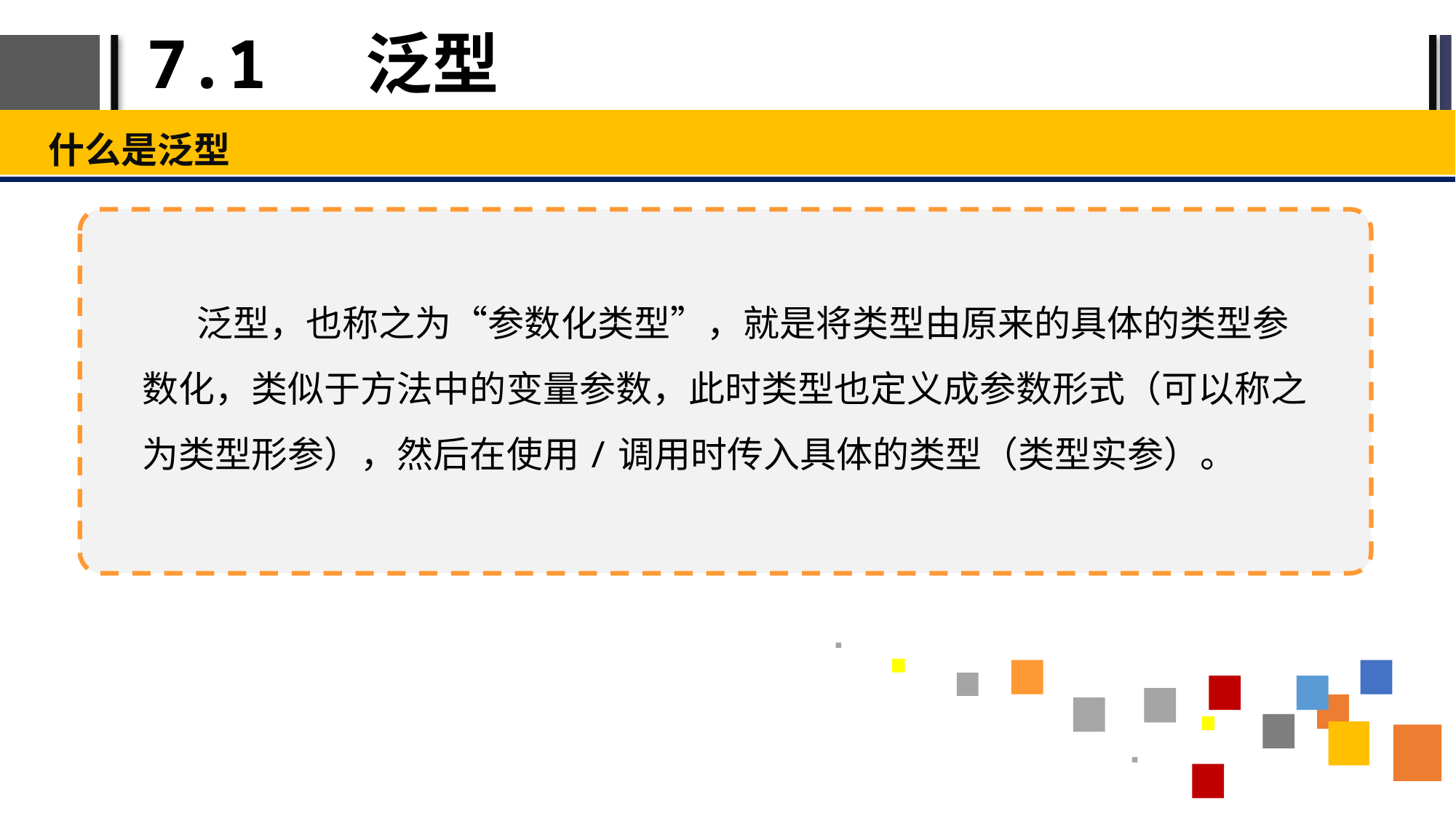

# 7.1  泛型

什么是泛型

泛型，也称之为“参数化类型”，就是将类型由原来的具体的类型参数化，类似于方法中的变量参数，此时类型也定义成参数形式（可以称之为类型形参），然后在使用/调用时传入具体的类型（类型实参）。